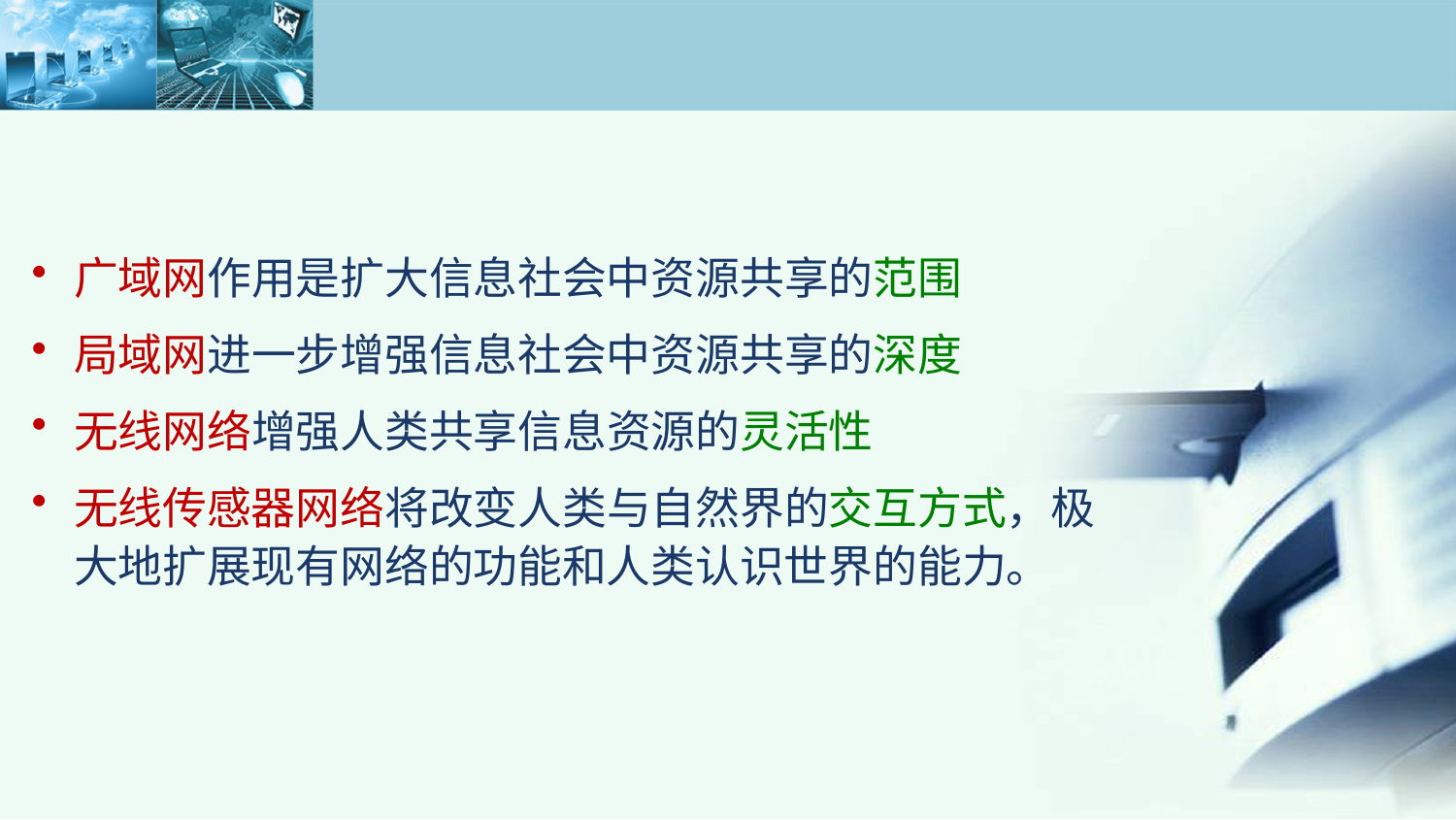

广域网作用是扩大信息社会中资源共享的范围
局域网进一步增强信息社会中资源共享的深度
无线网络增强人类共享信息资源的灵活性
无线传感器网络将改变人类与自然界的交互方式，极大地扩展现有网络的功能和人类认识世界的能力。